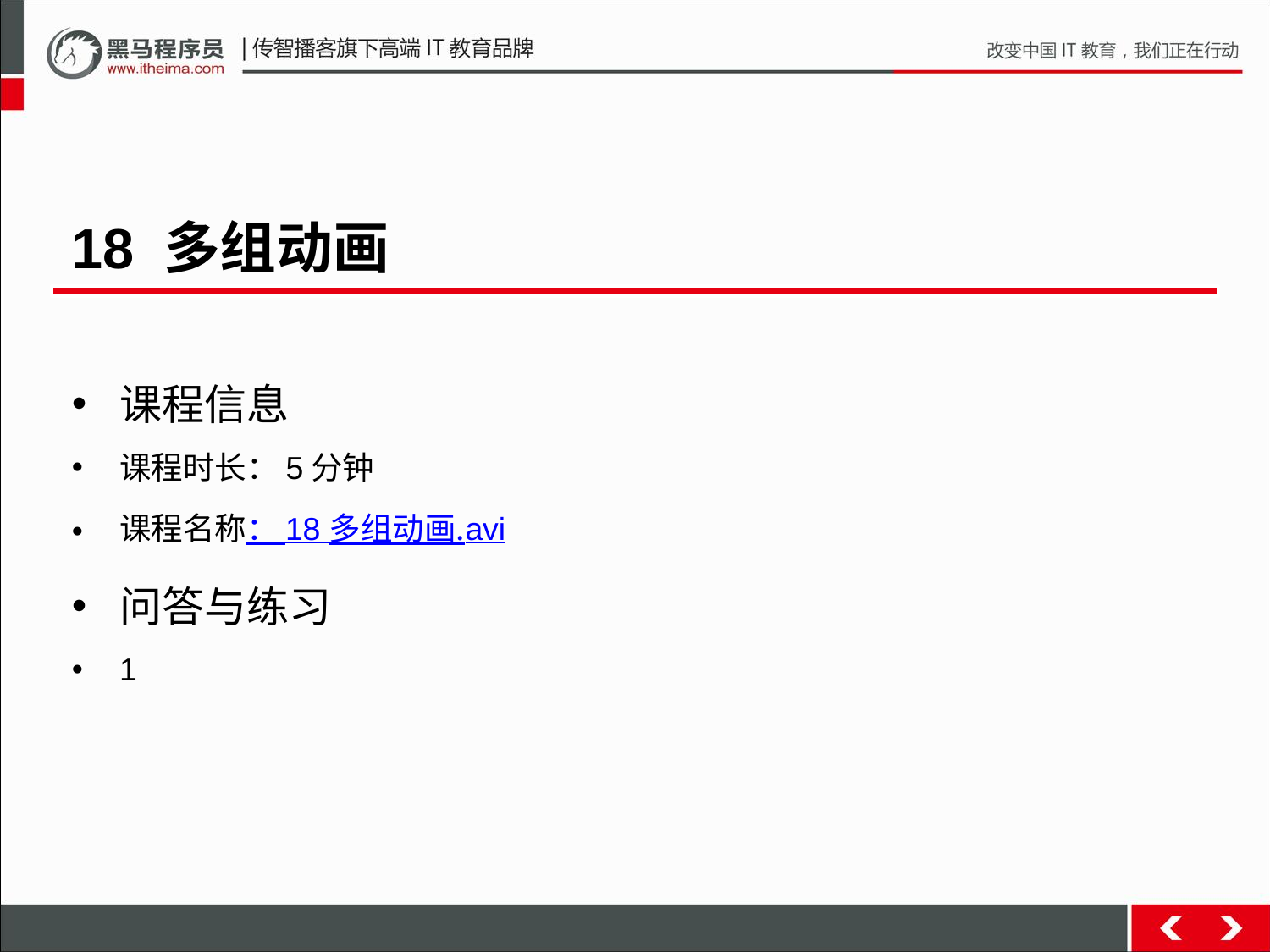

18 多组动画
课程信息
课程时长：5分钟
课程名称： 18 多组动画.avi
问答与练习
1